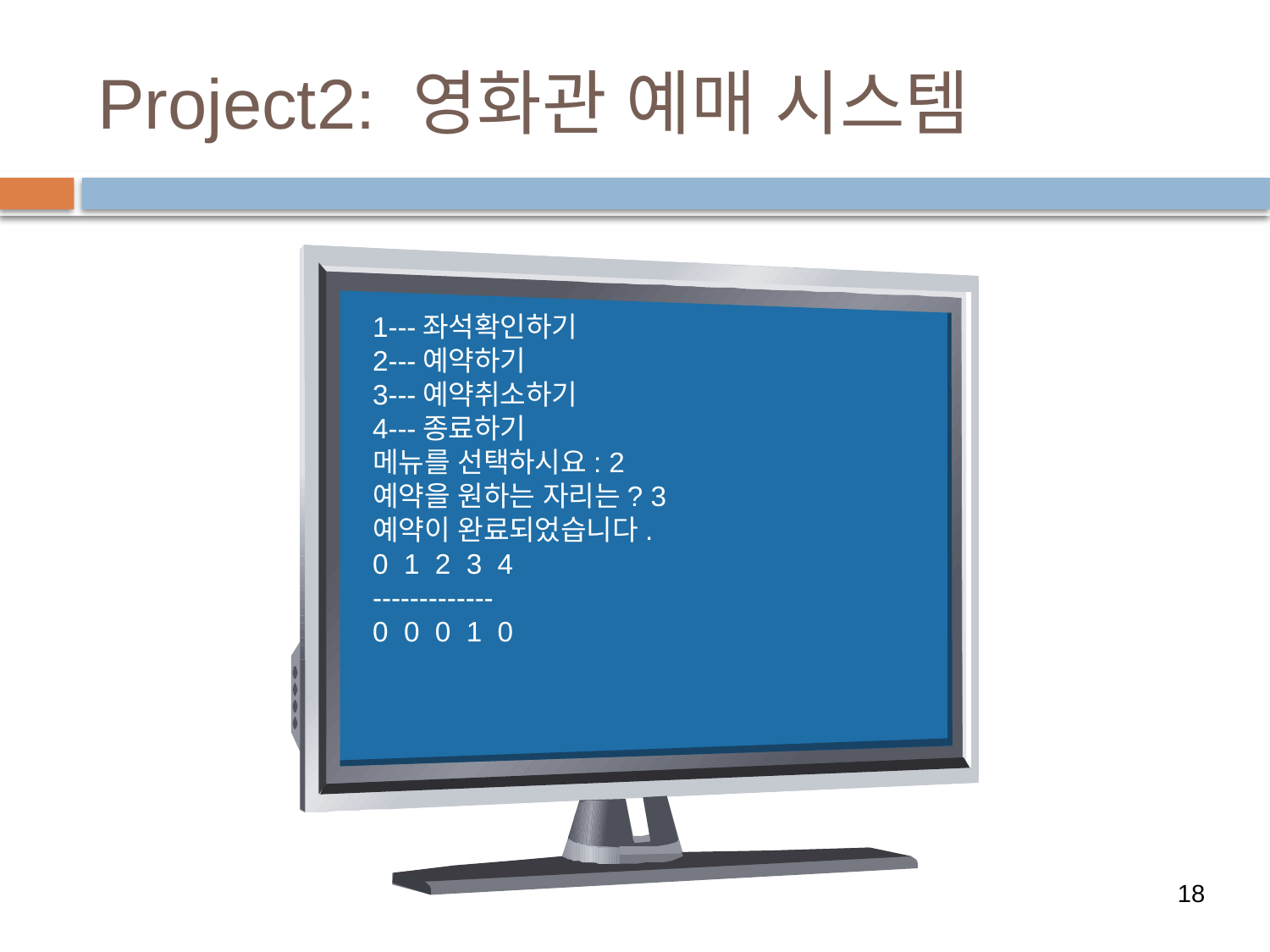

# Project2: 영화관 예매 시스템

1---좌석확인하기
2---예약하기
3---예약취소하기
4---종료하기
메뉴를 선택하시요: 2
예약을 원하는 자리는? 3
예약이 완료되었습니다.
0  1  2  3  4
-------------
0  0  0  1  0
18